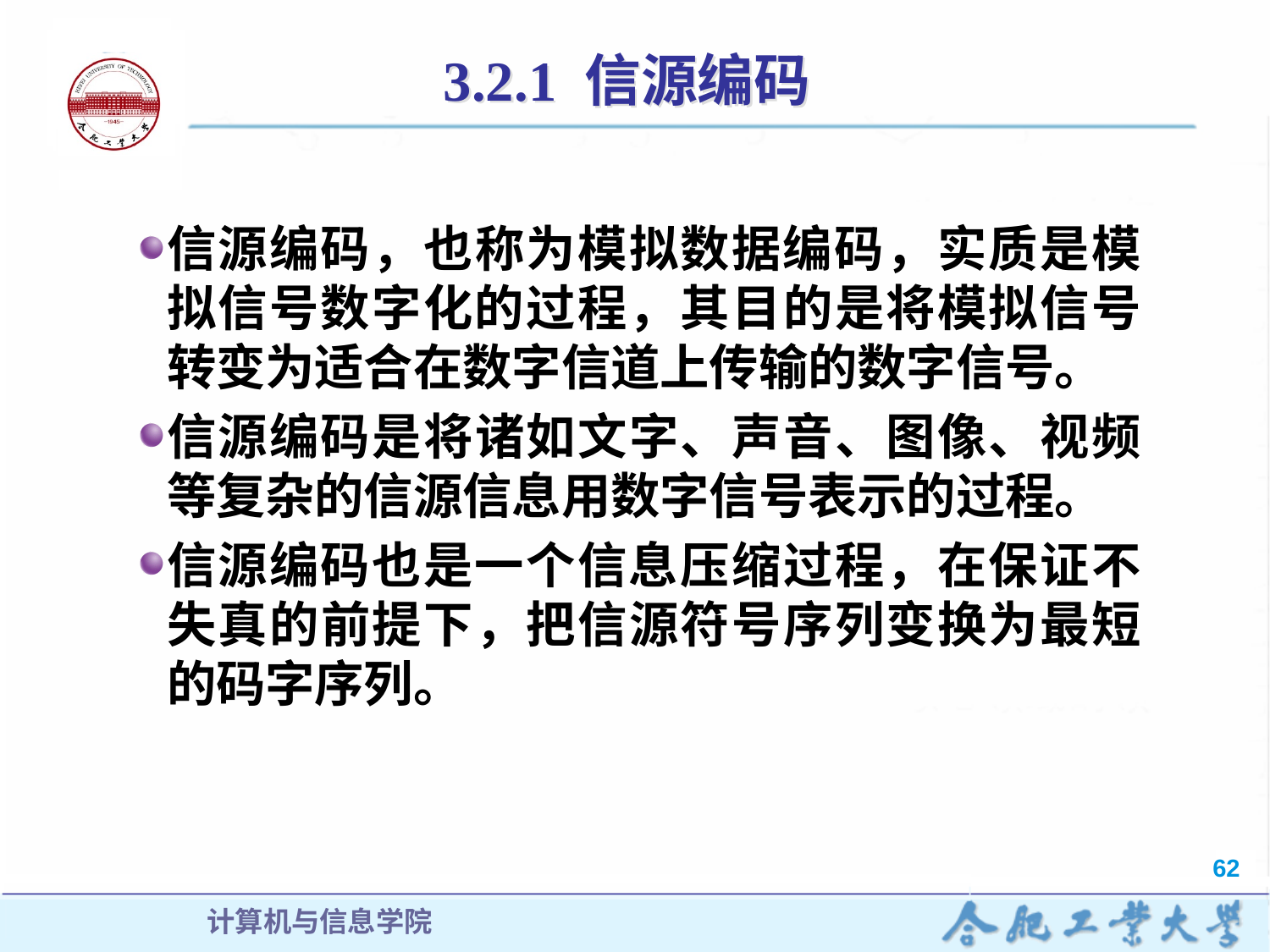

# 3.2.1 信源编码
信源编码，也称为模拟数据编码，实质是模拟信号数字化的过程，其目的是将模拟信号转变为适合在数字信道上传输的数字信号。
信源编码是将诸如文字、声音、图像、视频等复杂的信源信息用数字信号表示的过程。
信源编码也是一个信息压缩过程，在保证不失真的前提下，把信源符号序列变换为最短的码字序列。